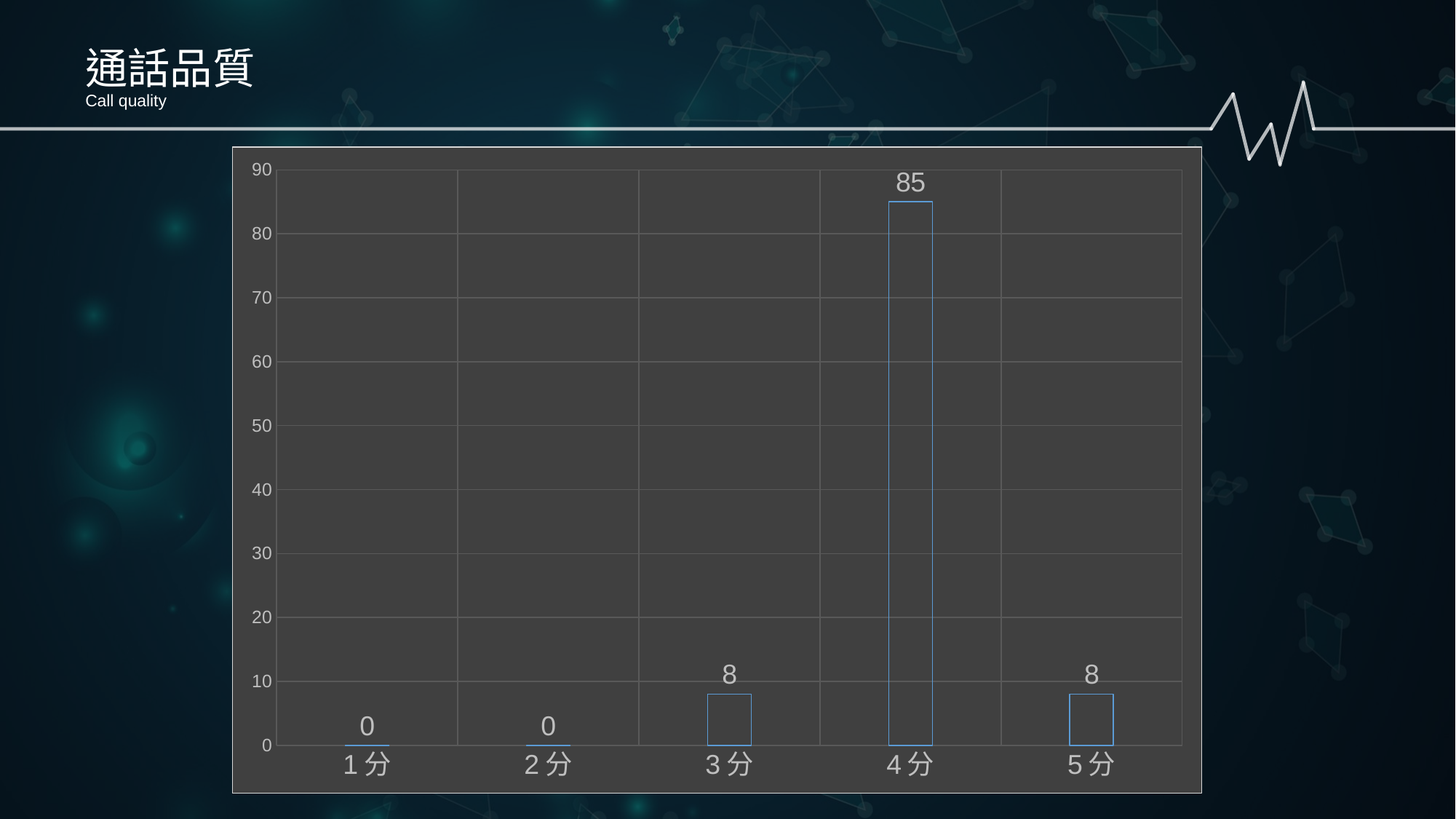

通話品質
Call quality

### Chart

| Category | 數列 1 |
|---|---|
| 1分 | 0.0 |
| 2分 | 0.0 |
| 3分 | 8.0 |
| 4分 | 85.0 |
| 5分 | 8.0 |